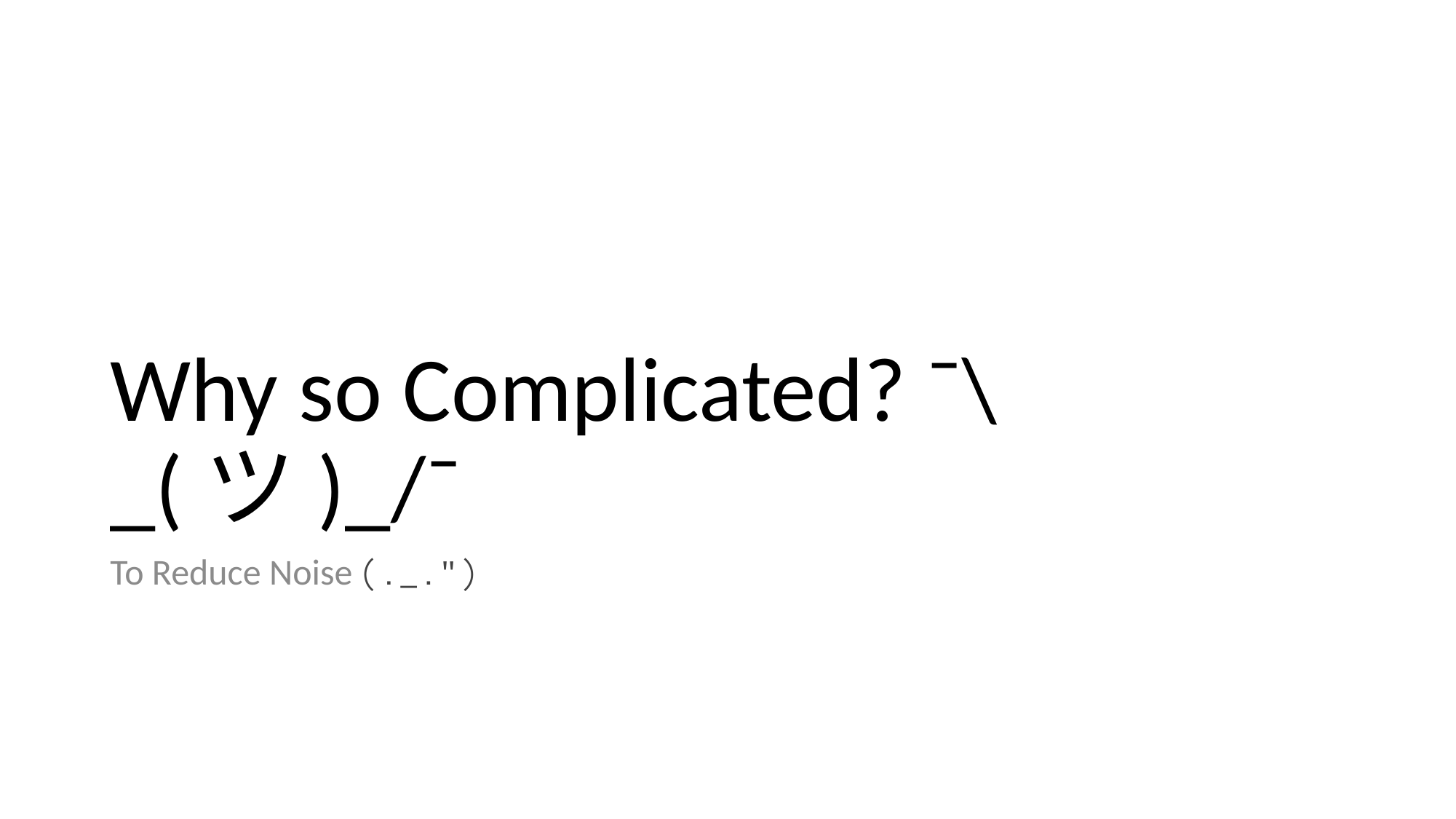

# Why so Complicated? ¯\_(ツ)_/¯
To Reduce Noise (._.")